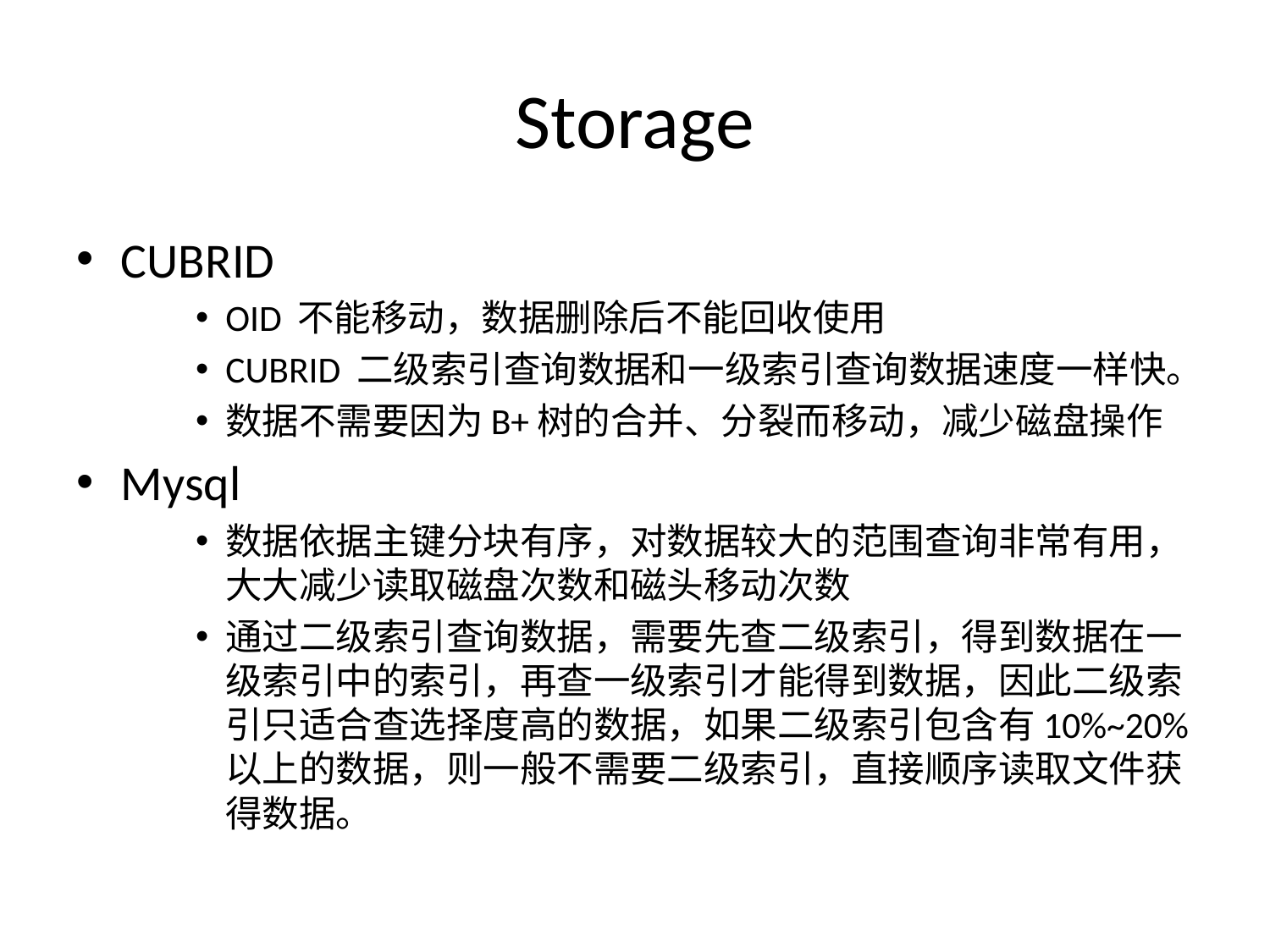

# Storage
CUBRID
OID 不能移动，数据删除后不能回收使用
CUBRID 二级索引查询数据和一级索引查询数据速度一样快。
数据不需要因为B+树的合并、分裂而移动，减少磁盘操作
Mysql
数据依据主键分块有序，对数据较大的范围查询非常有用，大大减少读取磁盘次数和磁头移动次数
通过二级索引查询数据，需要先查二级索引，得到数据在一级索引中的索引，再查一级索引才能得到数据，因此二级索引只适合查选择度高的数据，如果二级索引包含有10%~20%以上的数据，则一般不需要二级索引，直接顺序读取文件获得数据。